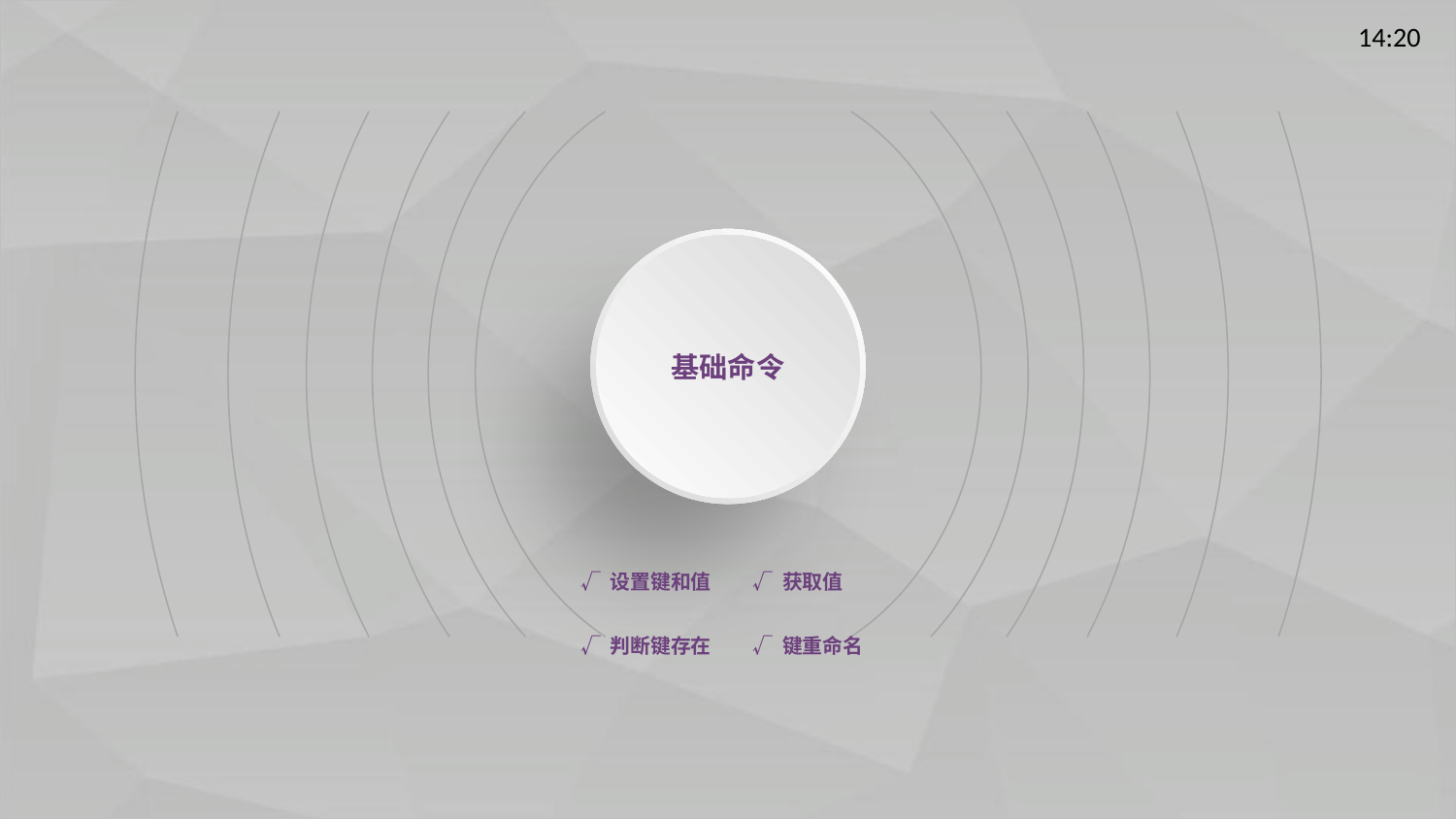

基础命令
√ 设置键和值
√ 获取值
√ 判断键存在
√ 键重命名